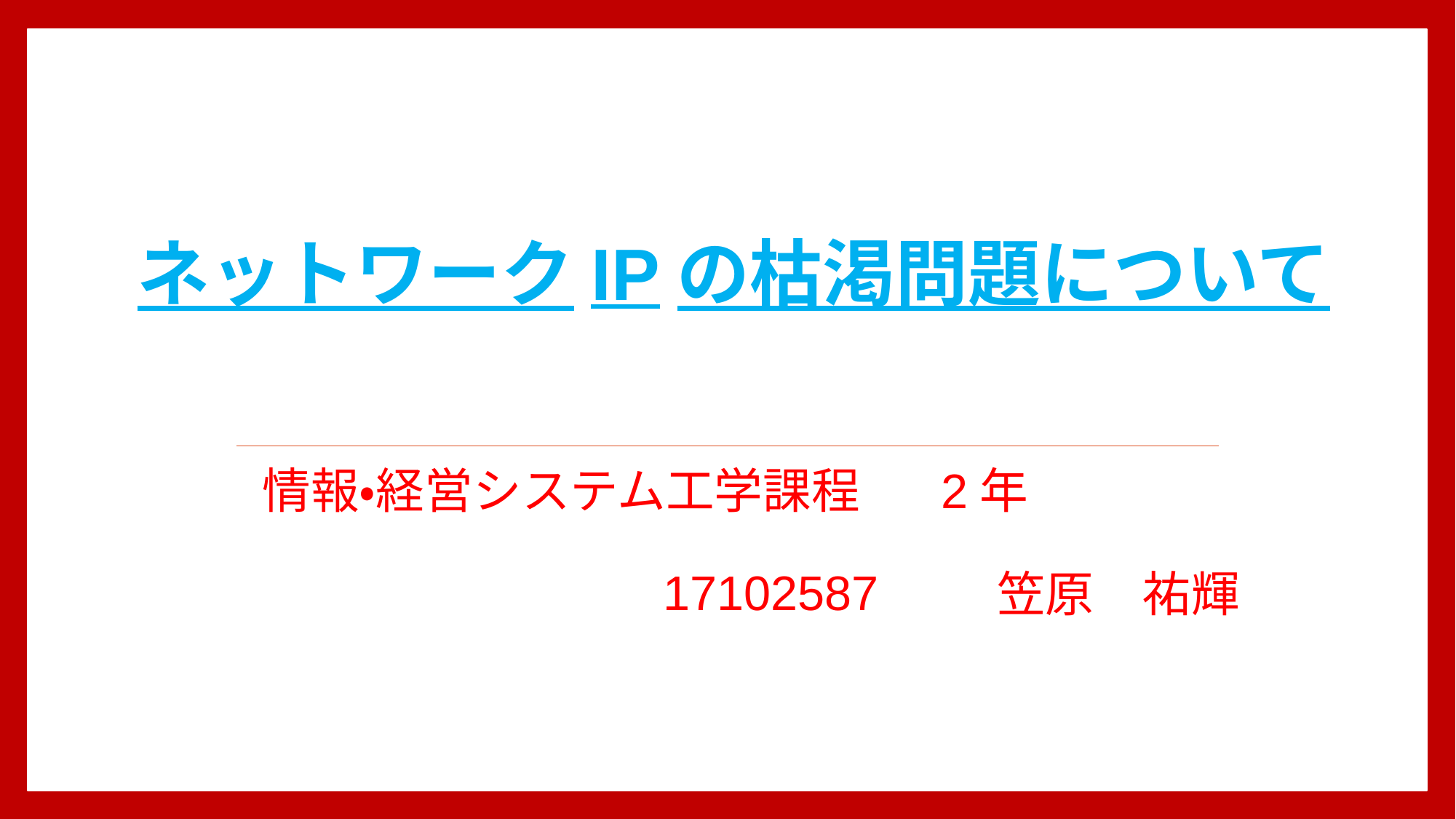

ネットワークIPの枯渇問題について
情報・経営システム工学課程
2年
17102587
笠原　祐輝